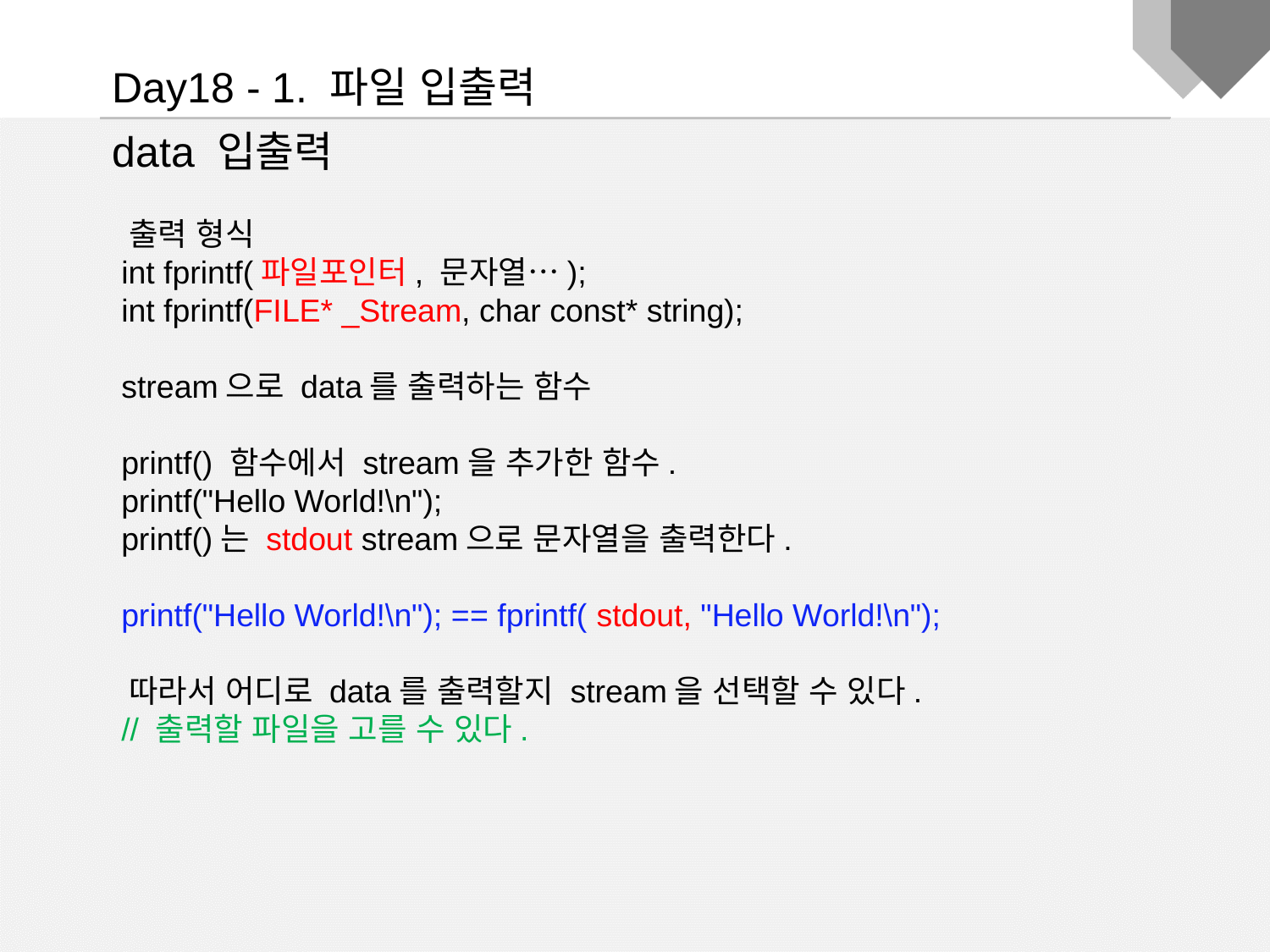

Day18 - 1. 파일 입출력
data 입출력

 출력 형식
 int fprintf(파일포인터, 문자열…);
 int fprintf(FILE* _Stream, char const* string);

 stream으로 data를 출력하는 함수

 printf() 함수에서 stream을 추가한 함수.
 printf("Hello World!\n");
 printf()는 stdout stream으로 문자열을 출력한다.

 printf("Hello World!\n"); == fprintf( stdout, "Hello World!\n");

 따라서 어디로 data를 출력할지 stream을 선택할 수 있다.
 // 출력할 파일을 고를 수 있다.